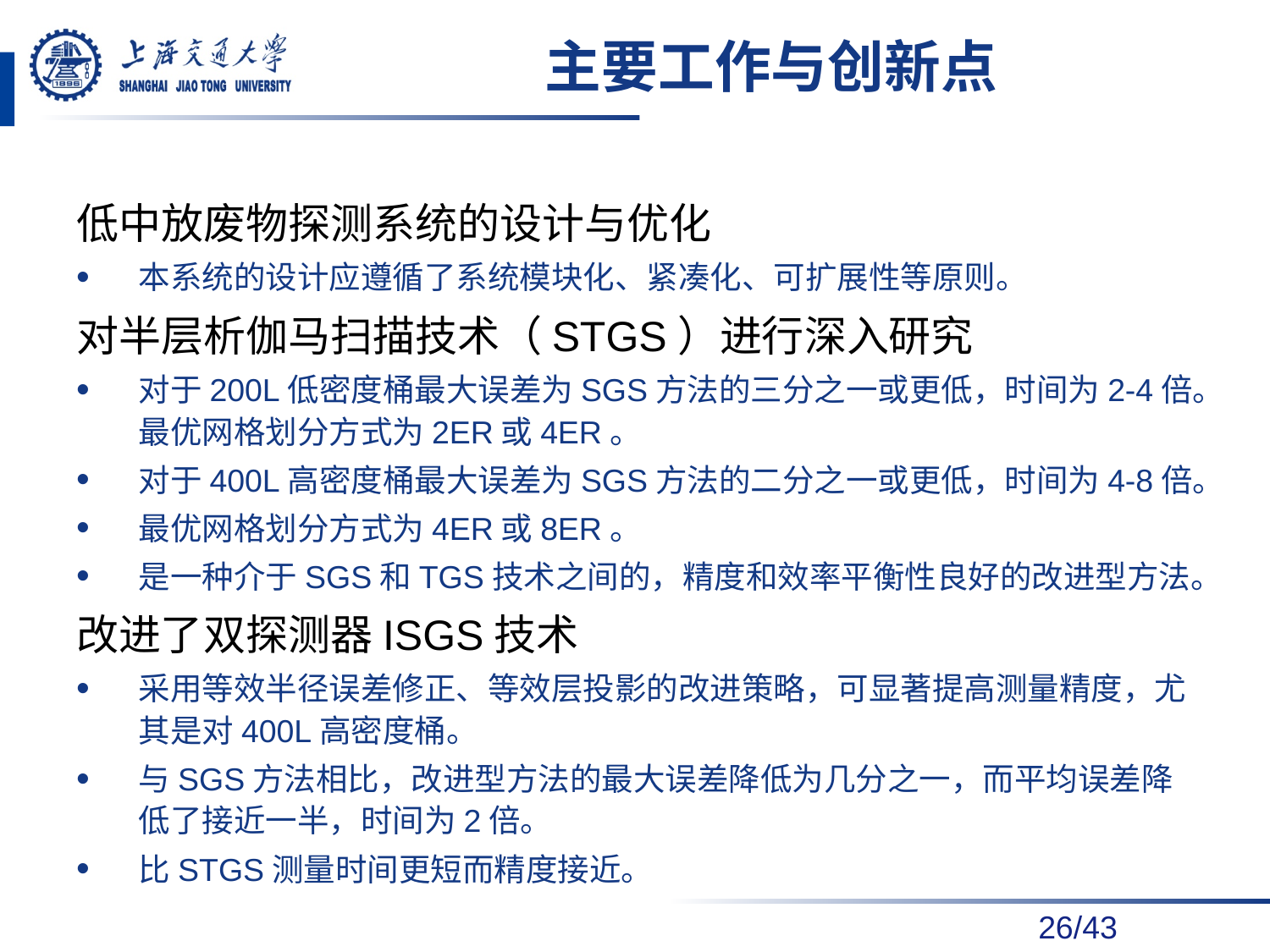

# 主要工作与创新点
低中放废物探测系统的设计与优化
本系统的设计应遵循了系统模块化、紧凑化、可扩展性等原则。
对半层析伽马扫描技术（STGS）进行深入研究
对于200L低密度桶最大误差为SGS方法的三分之一或更低，时间为2-4倍。最优网格划分方式为2ER或4ER。
对于400L高密度桶最大误差为SGS方法的二分之一或更低，时间为4-8倍。
最优网格划分方式为4ER或8ER。
是一种介于SGS和TGS技术之间的，精度和效率平衡性良好的改进型方法。
改进了双探测器ISGS技术
采用等效半径误差修正、等效层投影的改进策略，可显著提高测量精度，尤其是对400L高密度桶。
与SGS方法相比，改进型方法的最大误差降低为几分之一，而平均误差降低了接近一半，时间为2倍。
比STGS测量时间更短而精度接近。